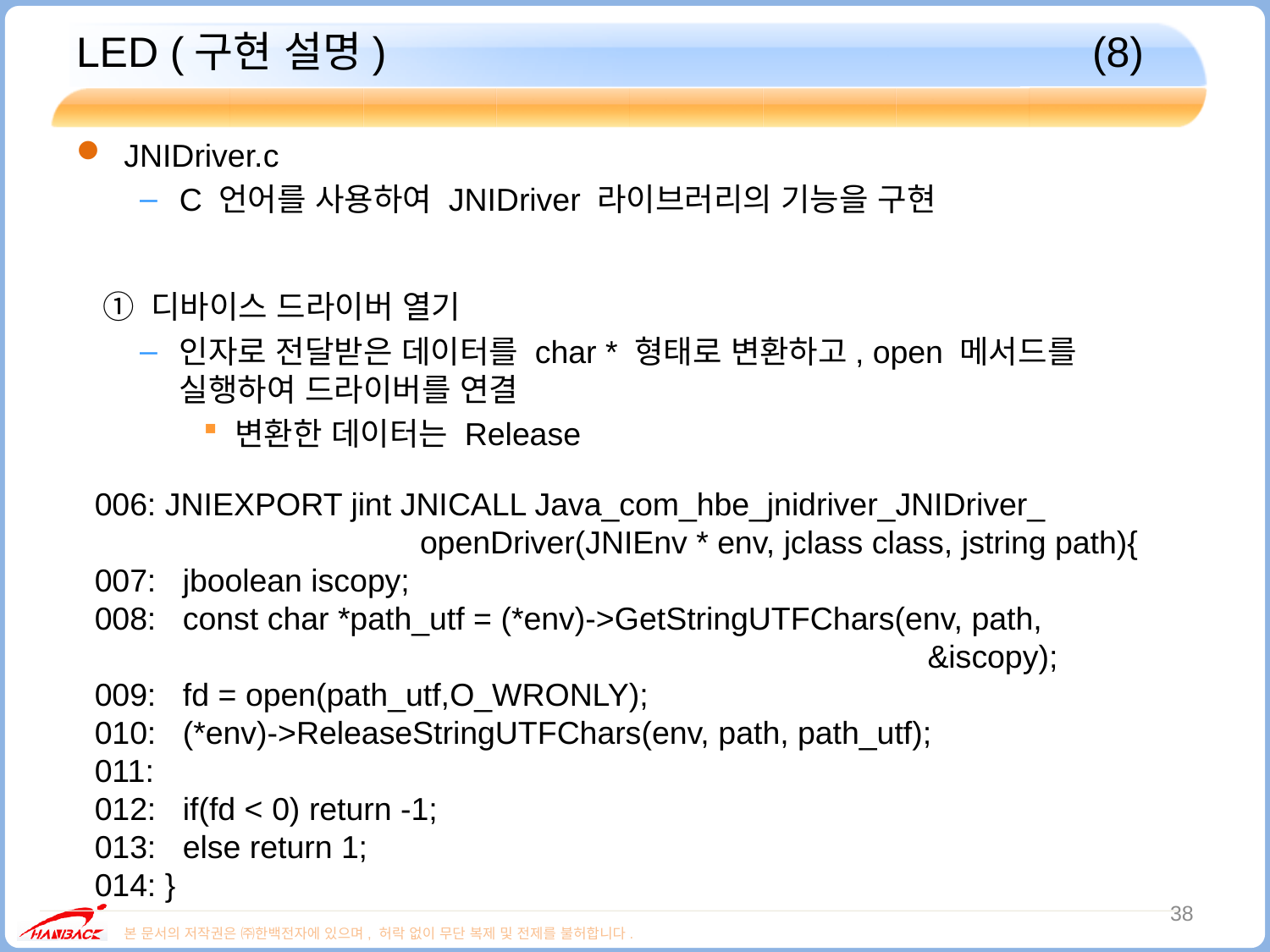

# LED (구현 설명)						(8)
JNIDriver.c
C 언어를 사용하여 JNIDriver 라이브러리의 기능을 구현

   ① 디바이스 드라이버 열기
인자로 전달받은 데이터를 char * 형태로 변환하고, open 메서드를 실행하여 드라이버를 연결
변환한 데이터는 Release
006: JNIEXPORT jint JNICALL Java_com_hbe_jnidriver_JNIDriver_
		        openDriver(JNIEnv * env, jclass class, jstring path){
007:   jboolean iscopy;
008:   const char *path_utf = (*env)->GetStringUTFChars(env, path, 							        &iscopy);
009:   fd = open(path_utf,O_WRONLY);
010:   (*env)->ReleaseStringUTFChars(env, path, path_utf);
011:
012:   if(fd < 0) return -1;
013:   else return 1;
014: }
38